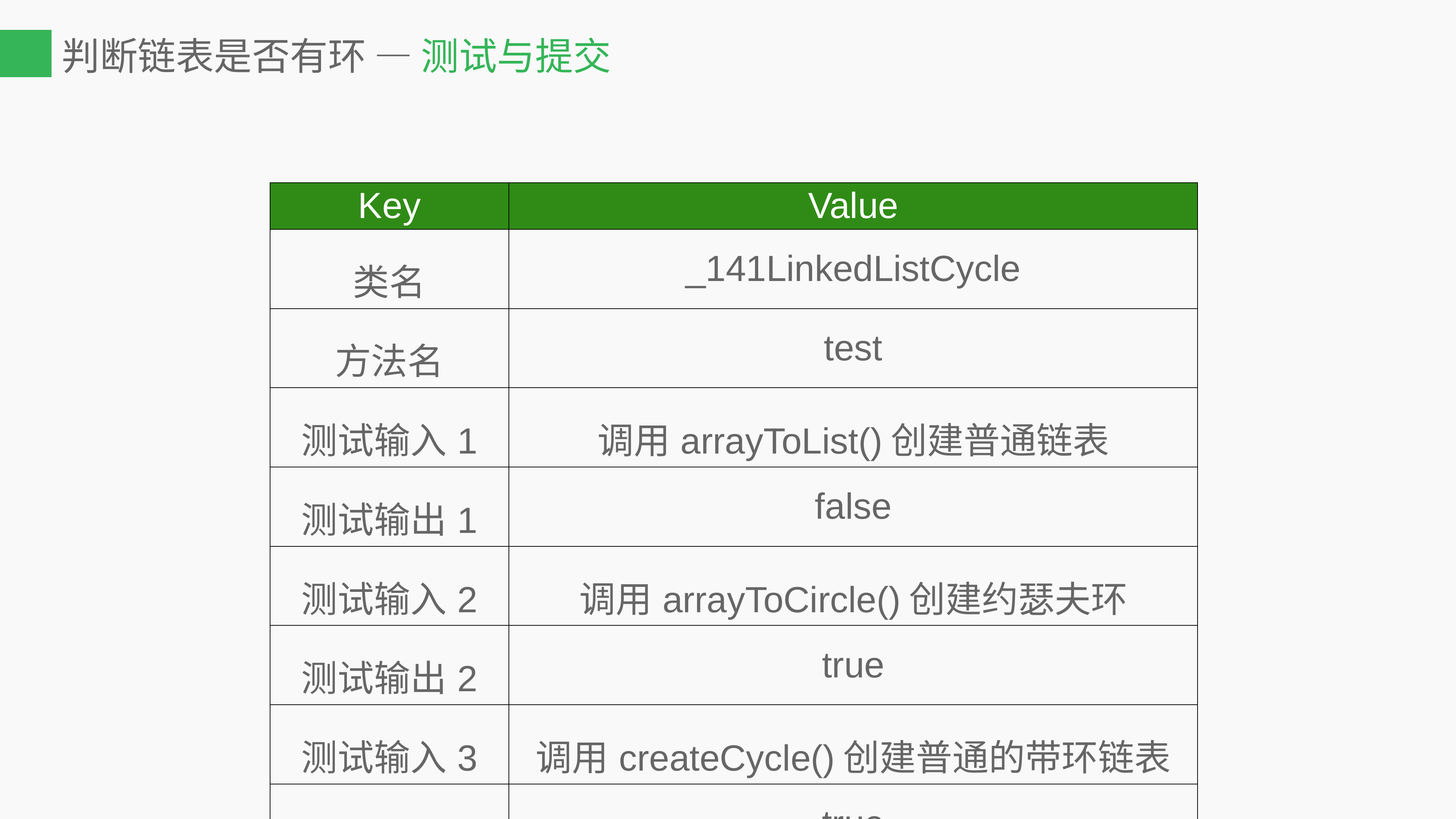

# 判断链表是否有环 — 测试与提交
| Key | Value |
| --- | --- |
| 类名 | \_141LinkedListCycle |
| 方法名 | test |
| 测试输入1 | 调用arrayToList()创建普通链表 |
| 测试输出1 | false |
| 测试输入2 | 调用arrayToCircle()创建约瑟夫环 |
| 测试输出2 | true |
| 测试输入3 | 调用createCycle()创建普通的带环链表 |
| 测试输出3 | true |